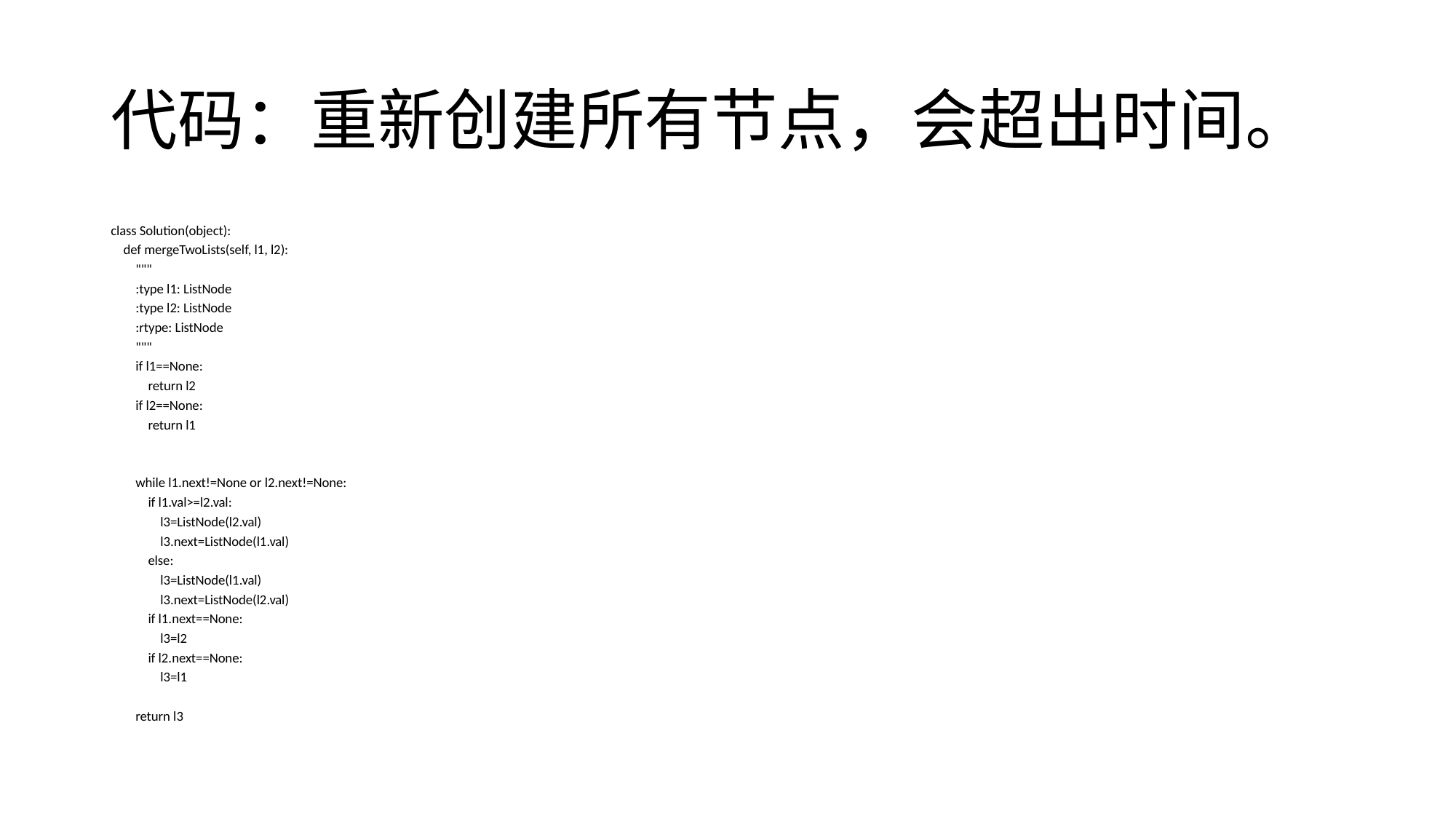

# 代码：重新创建所有节点，会超出时间。
class Solution(object):
    def mergeTwoLists(self, l1, l2):
        """
        :type l1: ListNode
        :type l2: ListNode
        :rtype: ListNode
        """
        if l1==None:
            return l2
        if l2==None:
            return l1

        while l1.next!=None or l2.next!=None:
            if l1.val>=l2.val:
                l3=ListNode(l2.val)
                l3.next=ListNode(l1.val)
            else:
                l3=ListNode(l1.val)
                l3.next=ListNode(l2.val)
            if l1.next==None:
                l3=l2
            if l2.next==None:
                l3=l1

        return l3